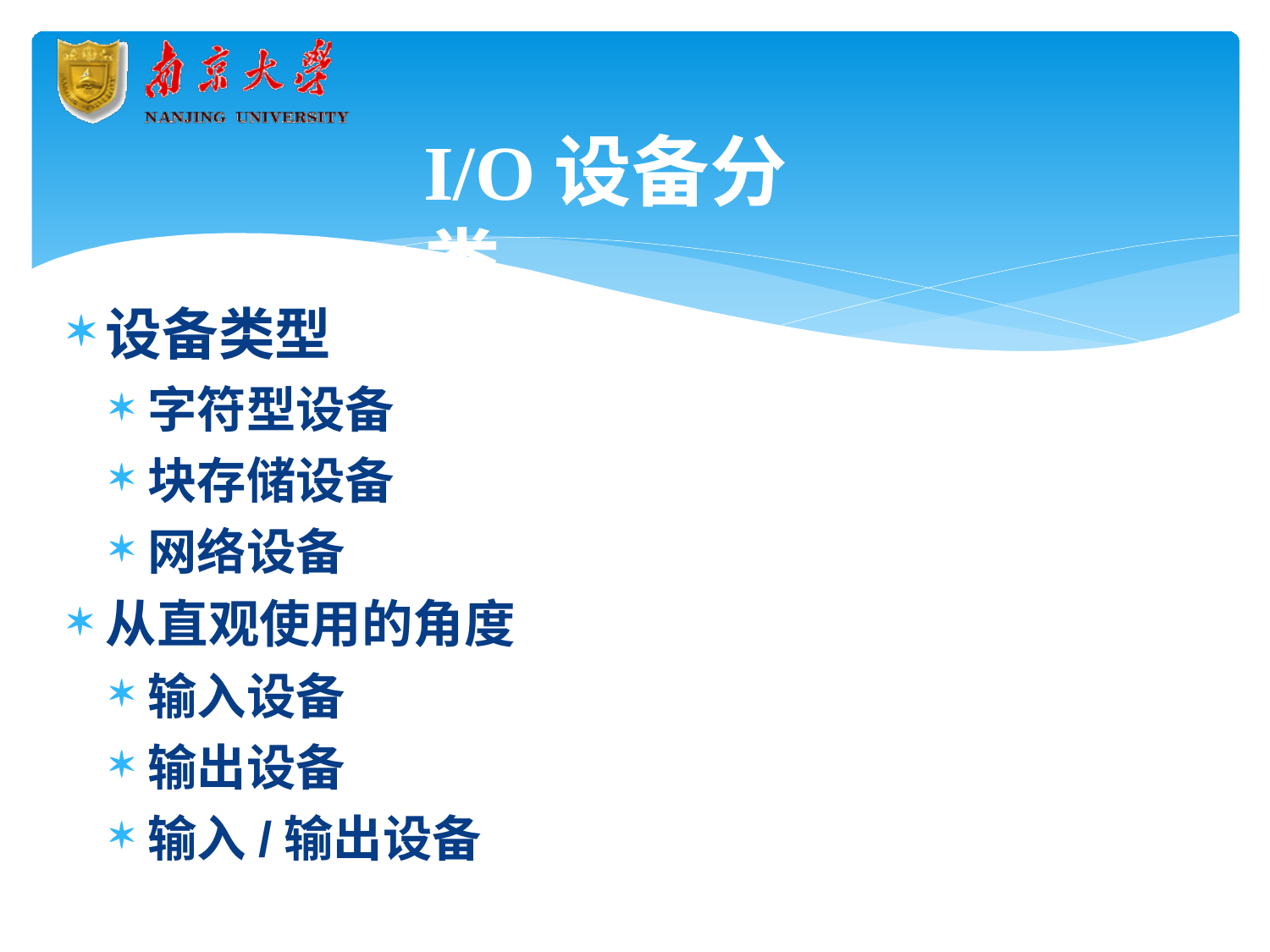

# I/O设备分类
设备类型
字符型设备
块存储设备
网络设备
从直观使用的角度
输入设备
输出设备
输入/输出设备